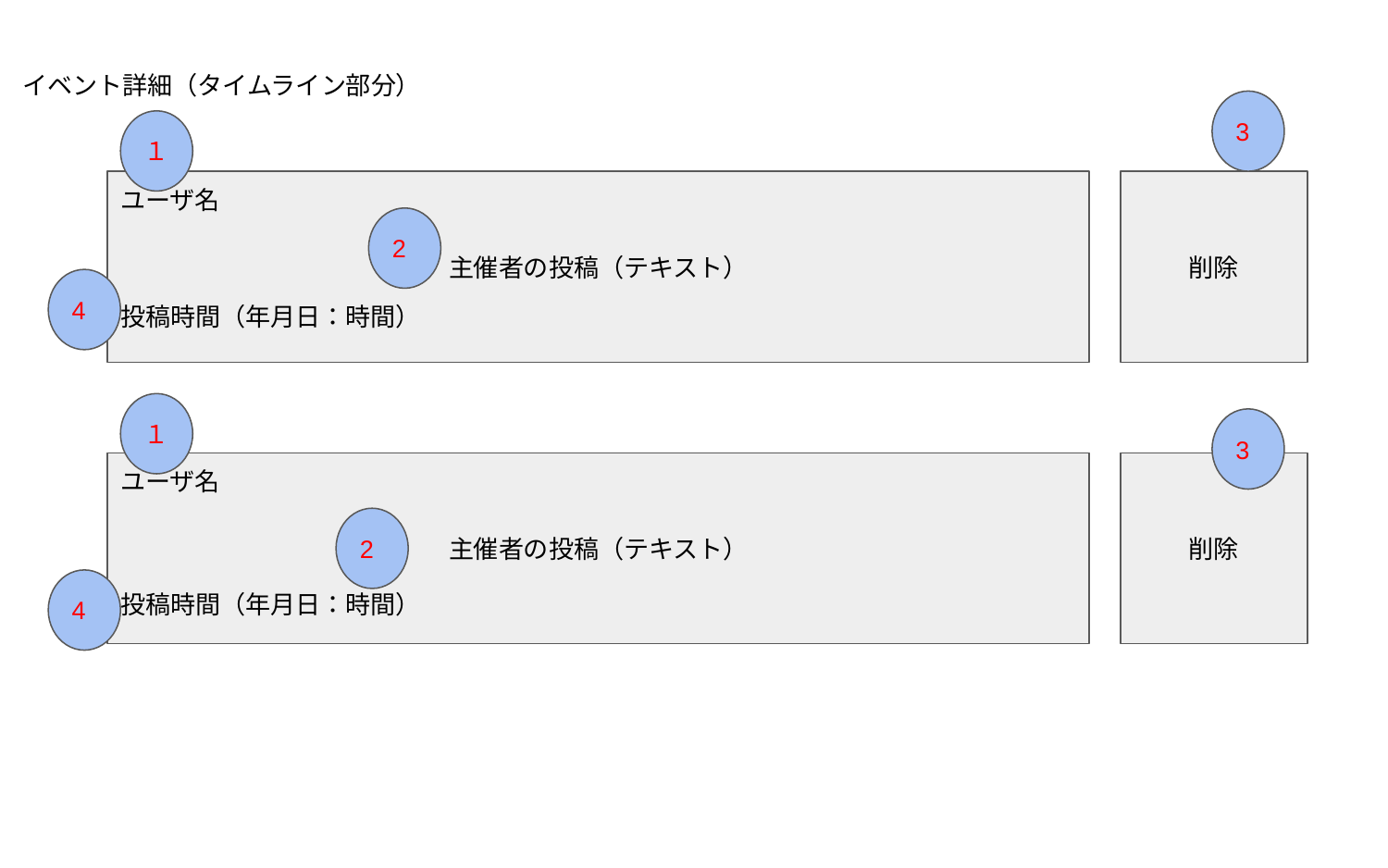

イベント詳細（タイムライン部分）
3
１
主催者の投稿（テキスト）
ユーザ名
削除
2
4
投稿時間（年月日：時間）
１
3
主催者の投稿（テキスト）
ユーザ名
削除

2
4
投稿時間（年月日：時間）